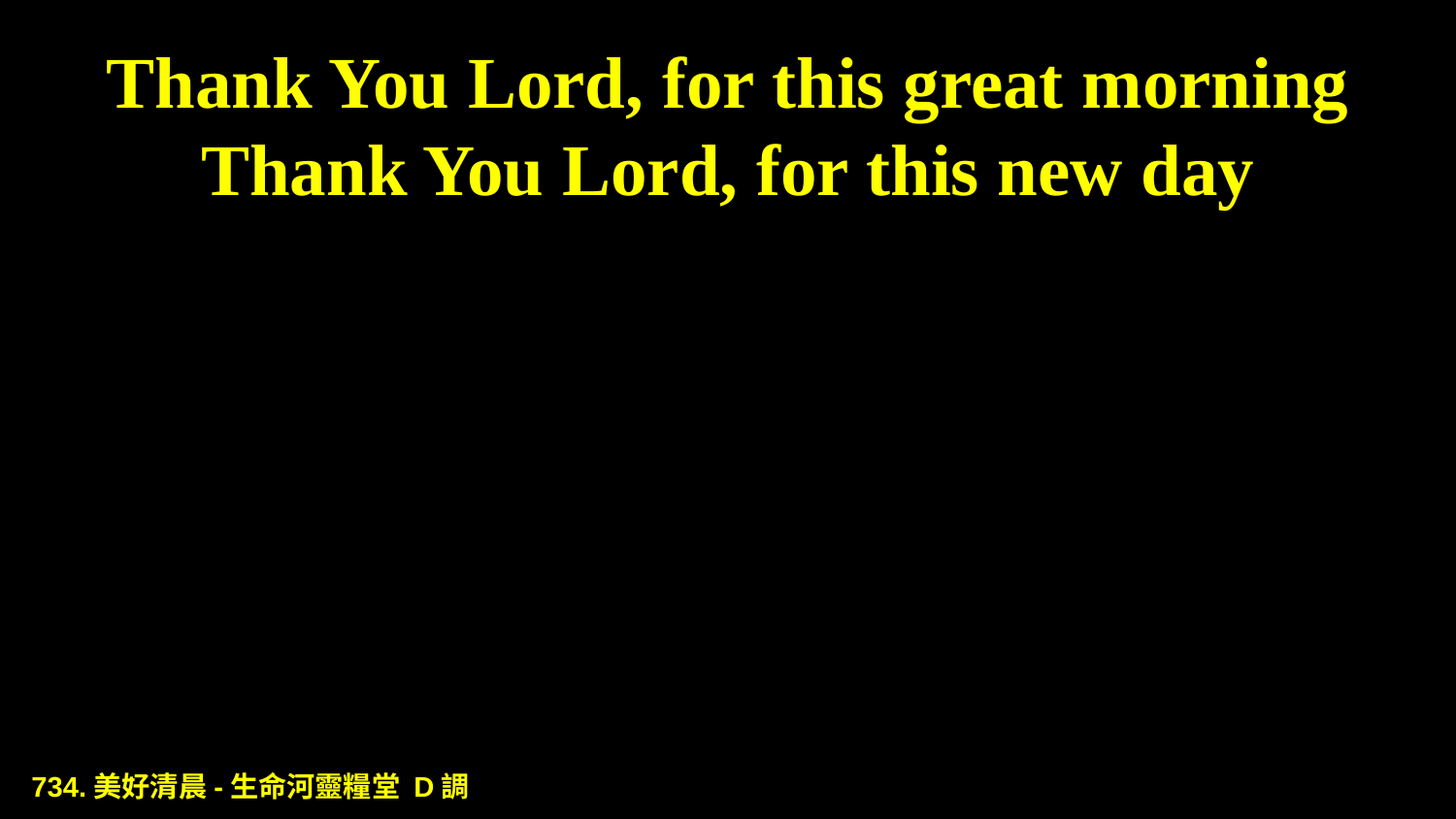

# Thank You Lord, for this great morning Thank You Lord, for this new day
734.美好清晨-生命河靈糧堂 D調